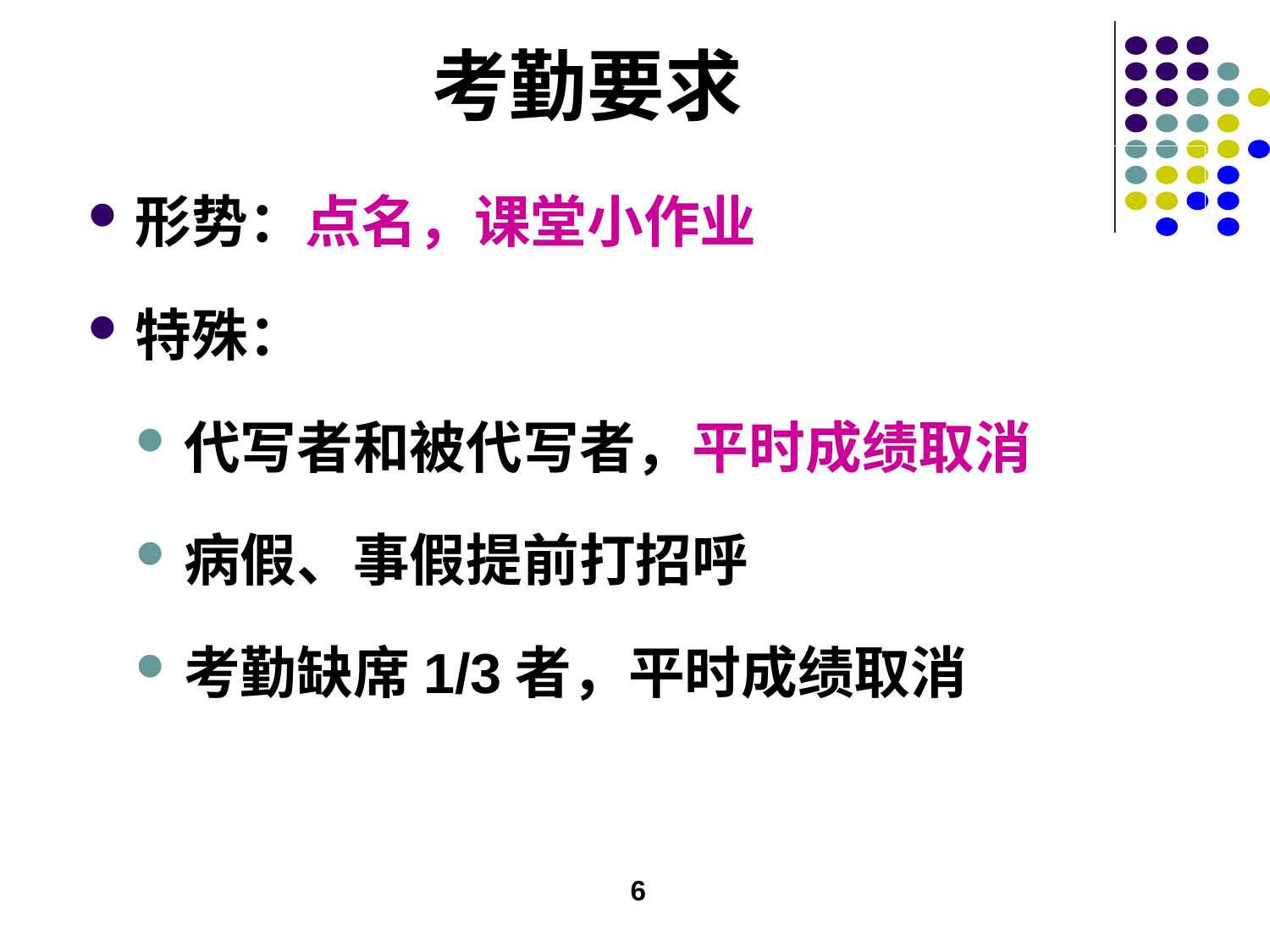

# 考勤要求
形势：点名，课堂小作业
特殊：
代写者和被代写者，平时成绩取消
病假、事假提前打招呼
考勤缺席1/3者，平时成绩取消
6